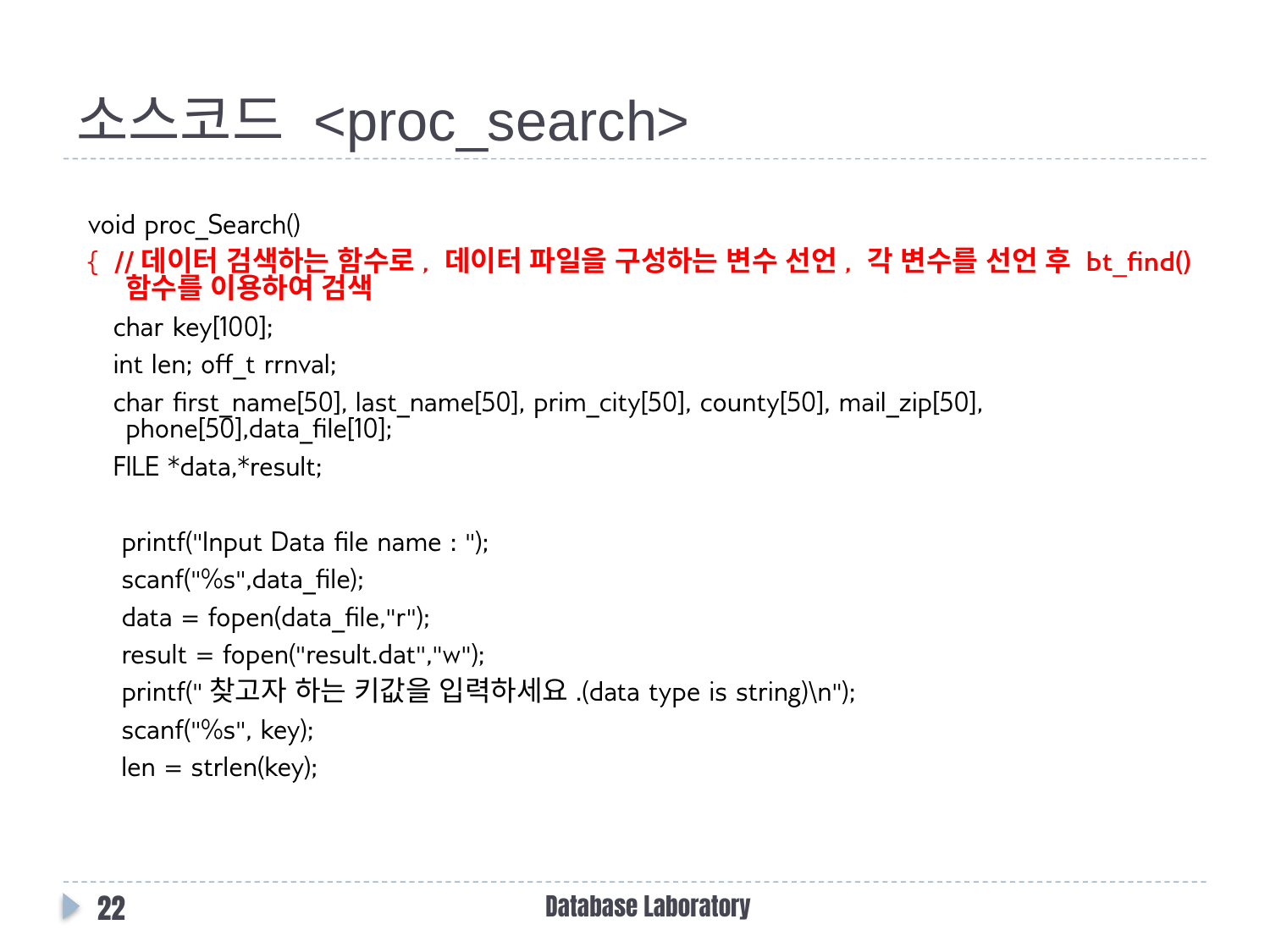

# 소스코드 <proc_search>
void proc_Search()
{  //데이터 검색하는 함수로, 데이터 파일을 구성하는 변수 선언, 각 변수를 선언 후 bt_find() 함수를 이용하여 검색
   char key[100];
   int len; off_t rrnval;
   char first_name[50], last_name[50], prim_city[50], county[50], mail_zip[50], phone[50],data_file[10];
   FILE *data,*result;

    printf("Input Data file name : ");
    scanf("%s",data_file);
    data = fopen(data_file,"r");
    result = fopen("result.dat","w");
    printf("찾고자 하는 키값을 입력하세요.(data type is string)\n");
    scanf("%s", key);
    len = strlen(key);